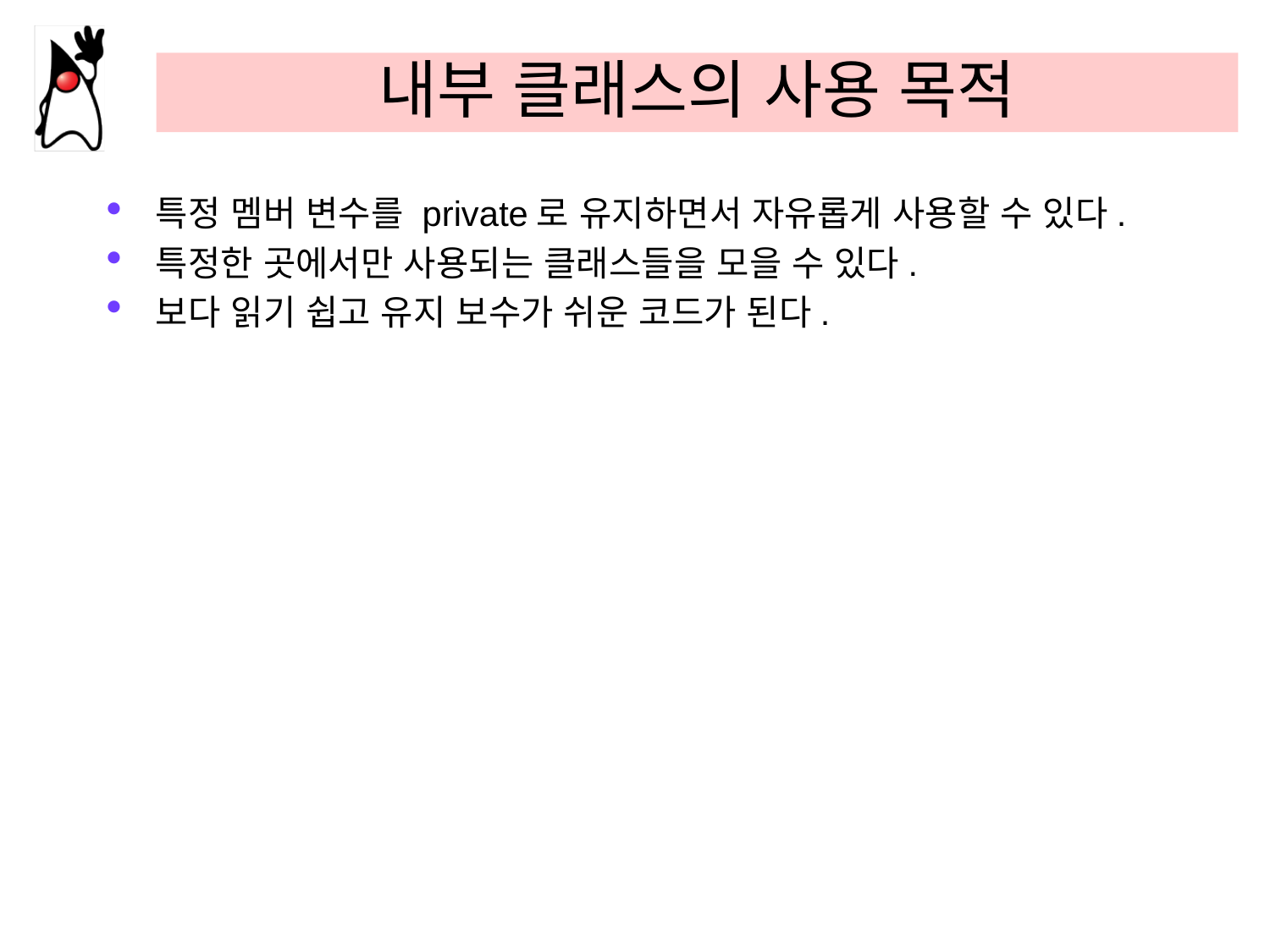

# 내부 클래스의 사용 목적
특정 멤버 변수를 private로 유지하면서 자유롭게 사용할 수 있다.
특정한 곳에서만 사용되는 클래스들을 모을 수 있다.
보다 읽기 쉽고 유지 보수가 쉬운 코드가 된다.